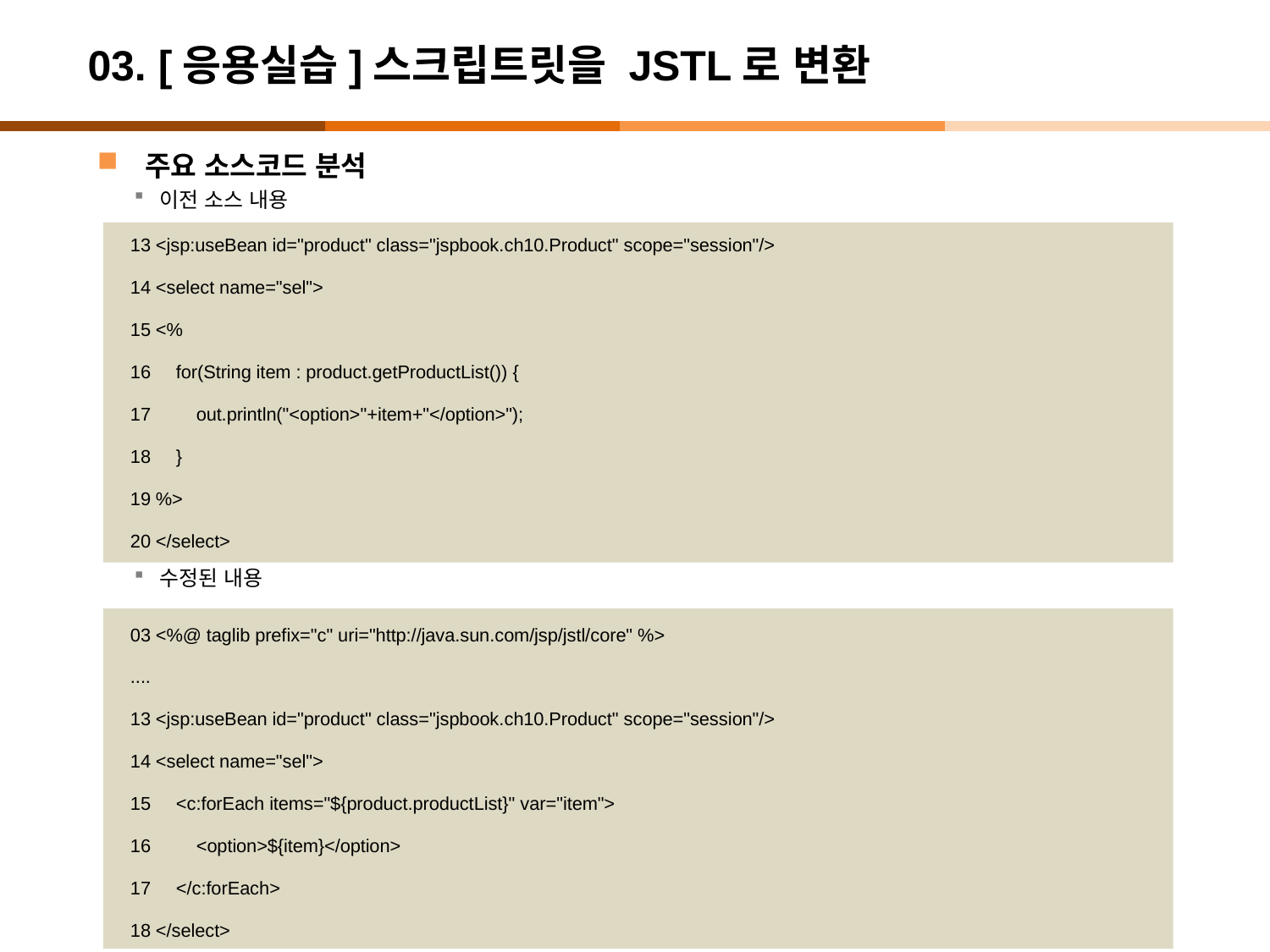

# 03. [응용실습]스크립트릿을 JSTL로 변환
주요 소스코드 분석
이전 소스 내용

수정된 내용

13 <jsp:useBean id="product" class="jspbook.ch10.Product" scope="session"/>
14 <select name="sel">
15 <%
16     for(String item : product.getProductList()) {
17         out.println("<option>"+item+"</option>");
18     }
19 %>
20 </select>

03 <%@ taglib prefix="c" uri="http://java.sun.com/jsp/jstl/core" %>
....
13 <jsp:useBean id="product" class="jspbook.ch10.Product" scope="session"/>
14 <select name="sel">
15     <c:forEach items="${product.productList}" var="item">
16         <option>${item}</option>
17     </c:forEach>
18 </select>